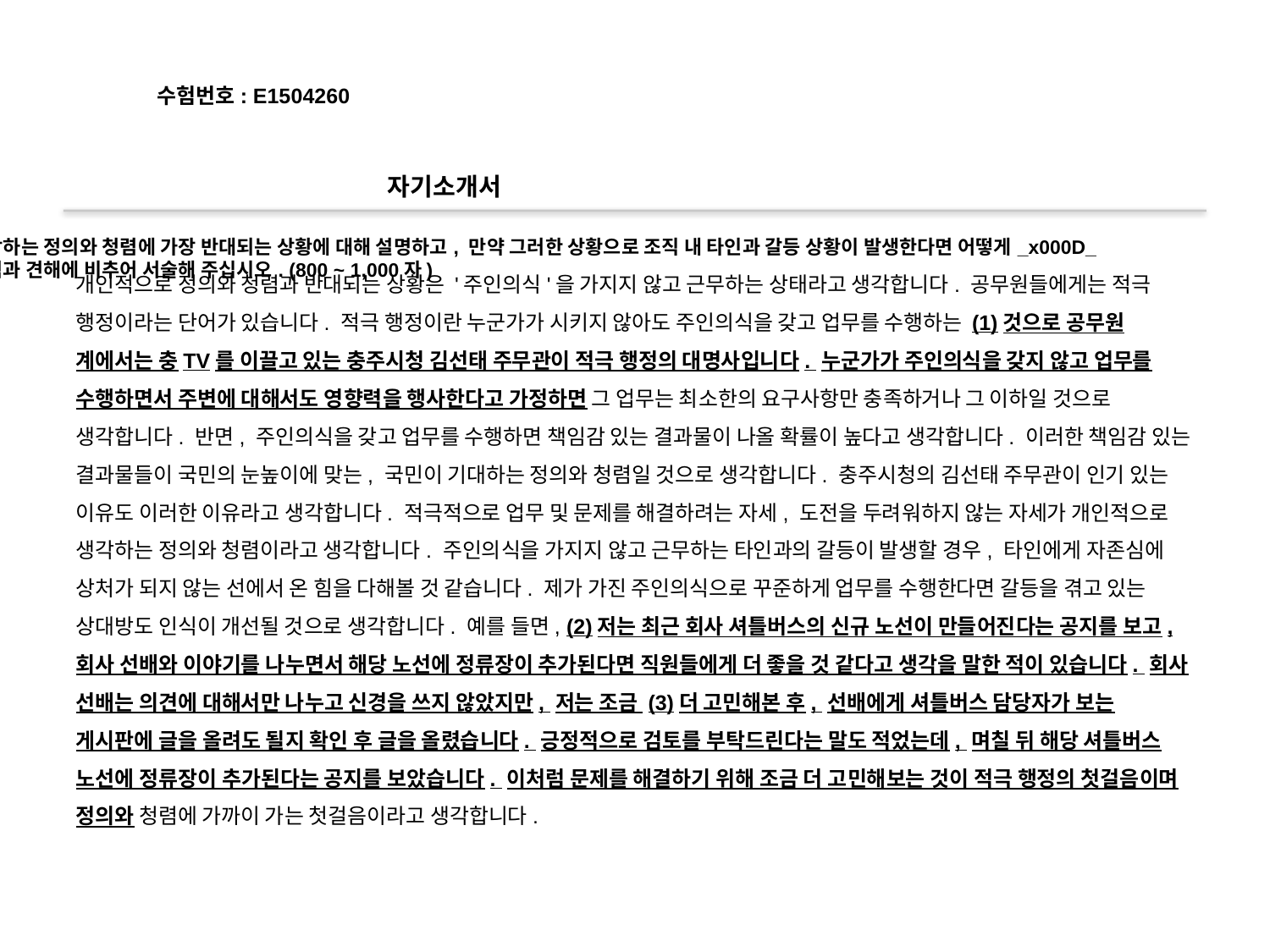

수험번호: E1504260
#

자기소개서

조직 생활에서 본인이 생각하는 정의와 청렴에 가장 반대되는 상황에 대해 설명하고, 만약 그러한 상황으로 조직 내 타인과 갈등 상황이 발생한다면 어떻게_x000D_
대처할 것인지 본인의 경험과 견해에 비추어 서술해 주십시오. (800 ~ 1,000자)

개인적으로 정의와 청렴과 반대되는 상황은 '주인의식'을 가지지 않고 근무하는 상태라고 생각합니다. 공무원들에게는 적극 행정이라는 단어가 있습니다. 적극 행정이란 누군가가 시키지 않아도 주인의식을 갖고 업무를 수행하는 (1)것으로 공무원 계에서는 충TV를 이끌고 있는 충주시청 김선태 주무관이 적극 행정의 대명사입니다. 누군가가 주인의식을 갖지 않고 업무를 수행하면서 주변에 대해서도 영향력을 행사한다고 가정하면 그 업무는 최소한의 요구사항만 충족하거나 그 이하일 것으로 생각합니다. 반면, 주인의식을 갖고 업무를 수행하면 책임감 있는 결과물이 나올 확률이 높다고 생각합니다. 이러한 책임감 있는 결과물들이 국민의 눈높이에 맞는, 국민이 기대하는 정의와 청렴일 것으로 생각합니다. 충주시청의 김선태 주무관이 인기 있는 이유도 이러한 이유라고 생각합니다. 적극적으로 업무 및 문제를 해결하려는 자세, 도전을 두려워하지 않는 자세가 개인적으로 생각하는 정의와 청렴이라고 생각합니다. 주인의식을 가지지 않고 근무하는 타인과의 갈등이 발생할 경우, 타인에게 자존심에 상처가 되지 않는 선에서 온 힘을 다해볼 것 같습니다. 제가 가진 주인의식으로 꾸준하게 업무를 수행한다면 갈등을 겪고 있는 상대방도 인식이 개선될 것으로 생각합니다. 예를 들면, (2)저는 최근 회사 셔틀버스의 신규 노선이 만들어진다는 공지를 보고, 회사 선배와 이야기를 나누면서 해당 노선에 정류장이 추가된다면 직원들에게 더 좋을 것 같다고 생각을 말한 적이 있습니다. 회사 선배는 의견에 대해서만 나누고 신경을 쓰지 않았지만, 저는 조금 (3)더 고민해본 후, 선배에게 셔틀버스 담당자가 보는 게시판에 글을 올려도 될지 확인 후 글을 올렸습니다. 긍정적으로 검토를 부탁드린다는 말도 적었는데, 며칠 뒤 해당 셔틀버스 노선에 정류장이 추가된다는 공지를 보았습니다. 이처럼 문제를 해결하기 위해 조금 더 고민해보는 것이 적극 행정의 첫걸음이며 정의와 청렴에 가까이 가는 첫걸음이라고 생각합니다.

자기소개서 기반 면접 질문 제안

(1) 주인의식을 강조하는 충TV 김선태 주무관의 사례에서 무엇을 배웠나요?
(2) 적극 행정을 통한 문제 해결 예시로 어떤 경험이 있나요?
(3) 회사의 신규 셔틀버스 노선 제안 과정에서 겪은 어려움은 무엇이었나요?